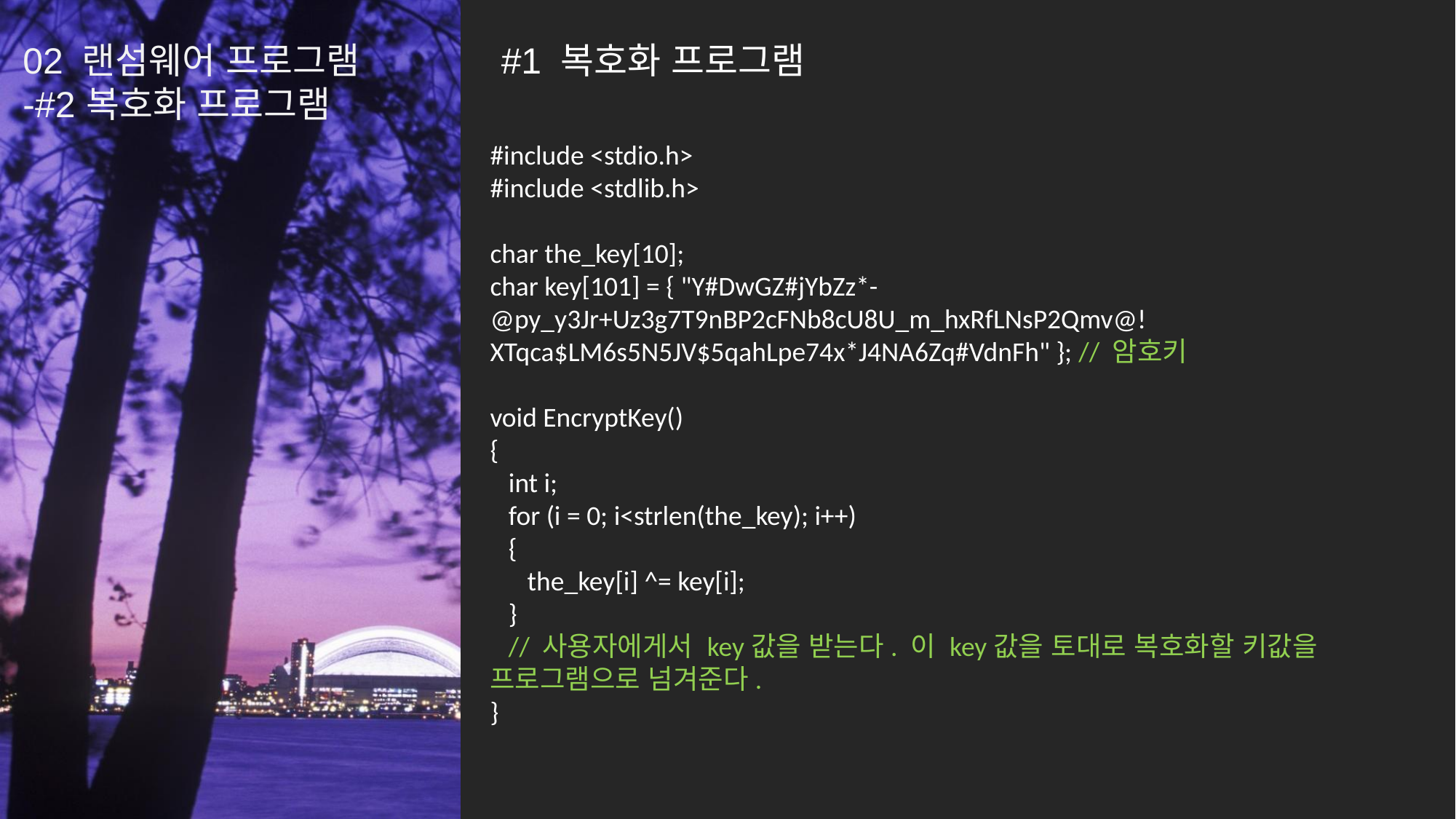

02 랜섬웨어 프로그램
-#2 복호화 프로그램
#1 복호화 프로그램
#include <stdio.h>
#include <stdlib.h>

char the_key[10];
char key[101] = { "Y#DwGZ#jYbZz*-@py_y3Jr+Uz3g7T9nBP2cFNb8cU8U_m_hxRfLNsP2Qmv@!XTqca$LM6s5N5JV$5qahLpe74x*J4NA6Zq#VdnFh" }; // 암호키

void EncryptKey()
{
   int i;
   for (i = 0; i<strlen(the_key); i++)
   {
      the_key[i] ^= key[i];
   }
   // 사용자에게서 key값을 받는다. 이 key값을 토대로 복호화할 키값을 프로그램으로 넘겨준다.
}